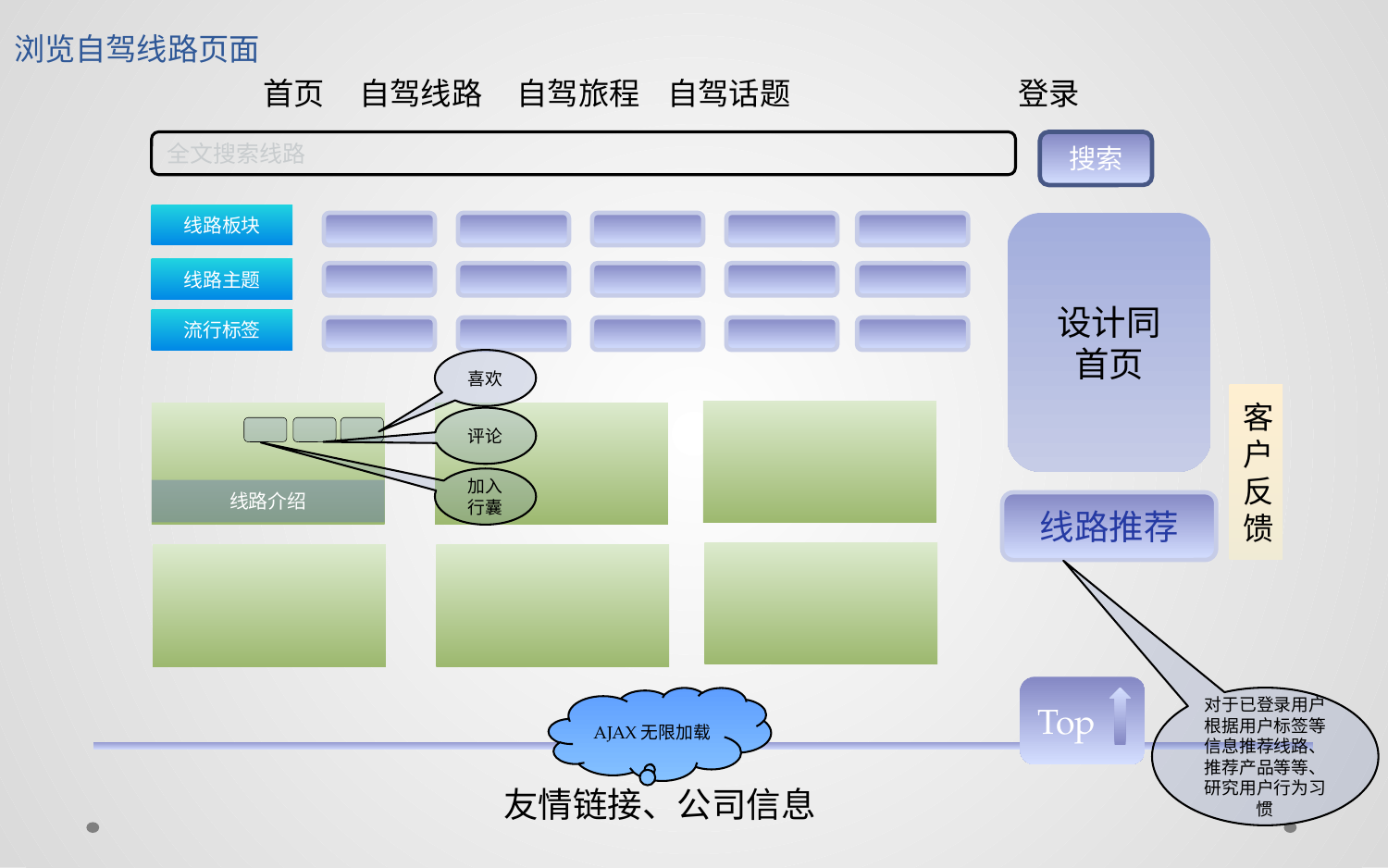

# 浏览自驾线路页面
首页     自驾线路     自驾旅程    自驾话题                                 登录
全文搜索线路
搜索
线路板块

设计同
首页
线路主题

流行标签

喜欢
客户反馈

评论

加入行囊
线路介绍
线路推荐

Top

AJAX无限加载
对于已登录用户根据用户标签等信息推荐线路、推荐产品等等、研究用户行为习惯

友情链接、公司信息